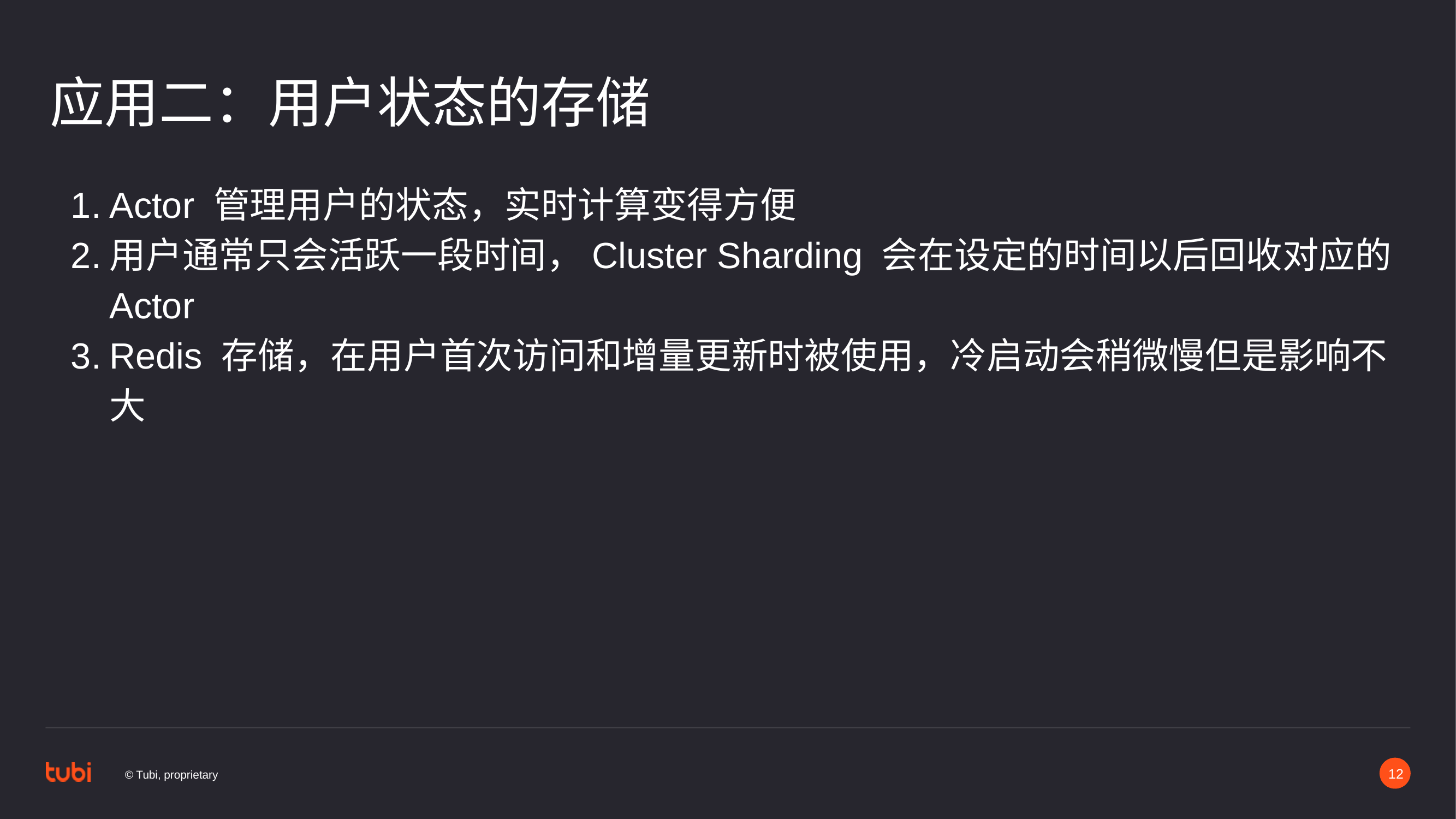

# 应用二：用户状态的存储
Actor 管理用户的状态，实时计算变得方便
用户通常只会活跃一段时间，Cluster Sharding 会在设定的时间以后回收对应的 Actor
Redis 存储，在用户首次访问和增量更新时被使用，冷启动会稍微慢但是影响不大
12